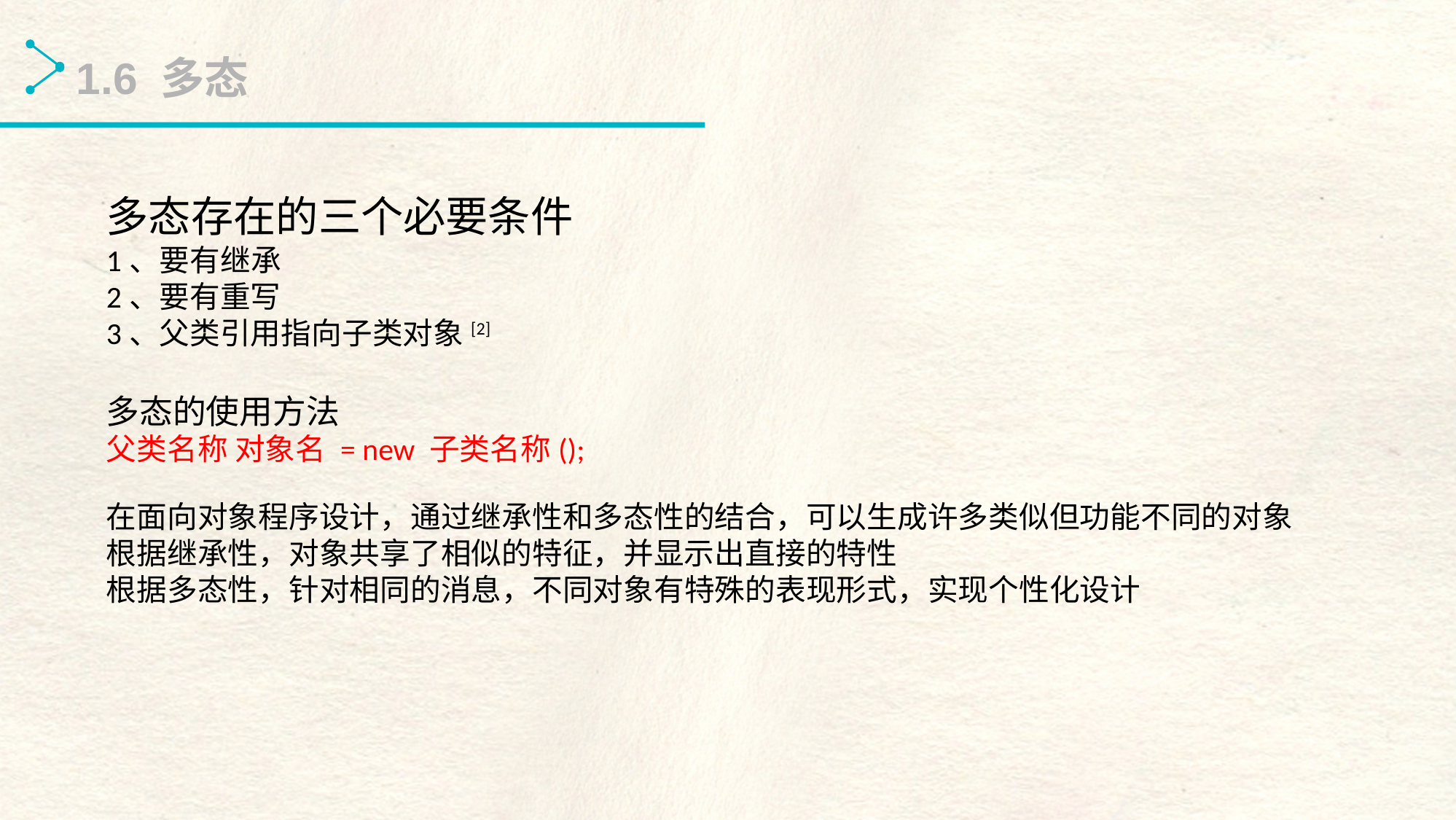

1.6 多态

多态存在的三个必要条件
1、要有继承
2、要有重写
3、父类引用指向子类对象[2]
多态的使用方法
父类名称 对象名 = new 子类名称();
在面向对象程序设计，通过继承性和多态性的结合，可以生成许多类似但功能不同的对象
根据继承性，对象共享了相似的特征，并显示出直接的特性
根据多态性，针对相同的消息，不同对象有特殊的表现形式，实现个性化设计